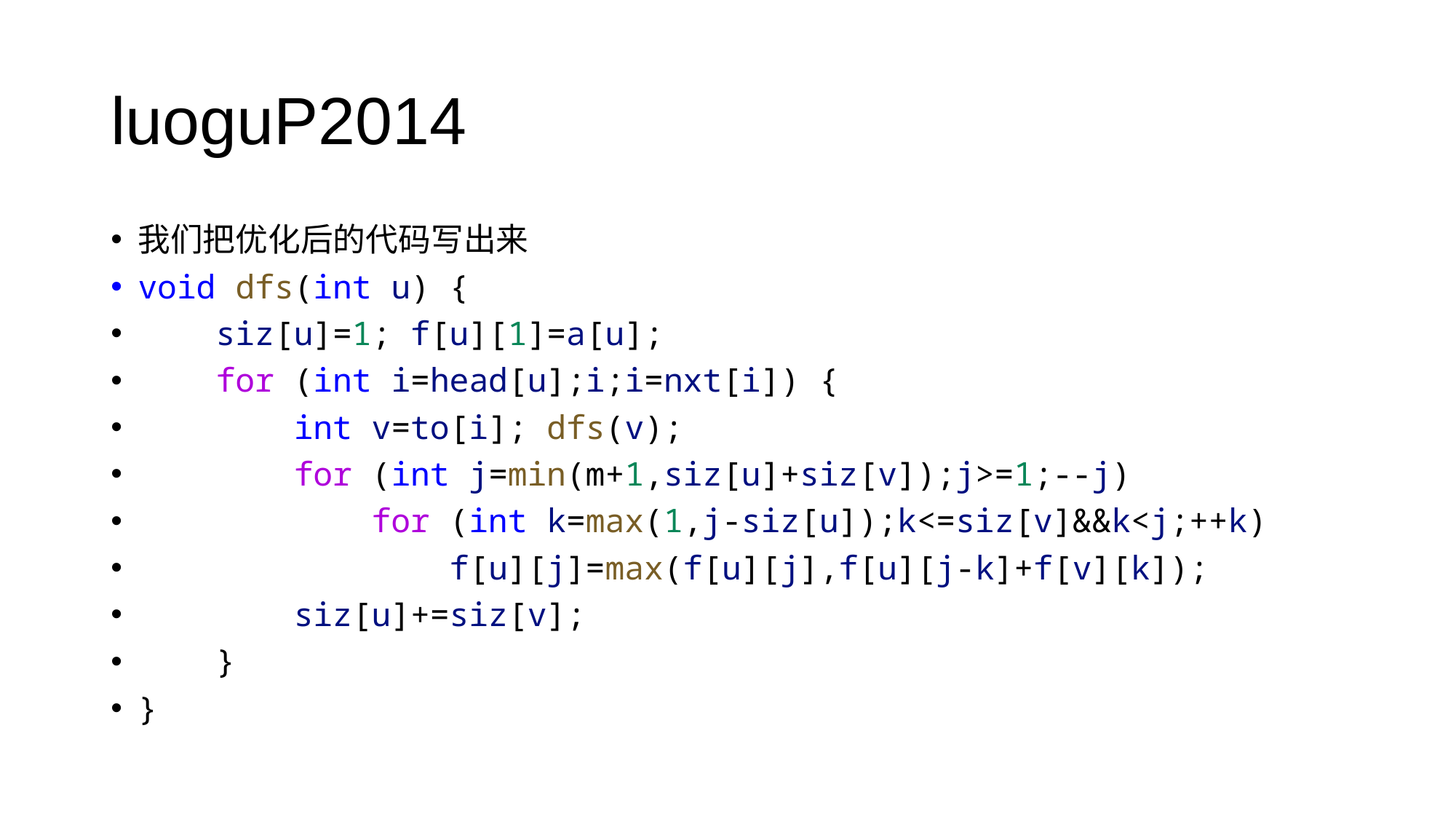

# luoguP2014
我们把优化后的代码写出来
void dfs(int u) {
    siz[u]=1; f[u][1]=a[u];
    for (int i=head[u];i;i=nxt[i]) {
        int v=to[i]; dfs(v);
        for (int j=min(m+1,siz[u]+siz[v]);j>=1;--j)
            for (int k=max(1,j-siz[u]);k<=siz[v]&&k<j;++k)
                f[u][j]=max(f[u][j],f[u][j-k]+f[v][k]);
        siz[u]+=siz[v];
    }
}